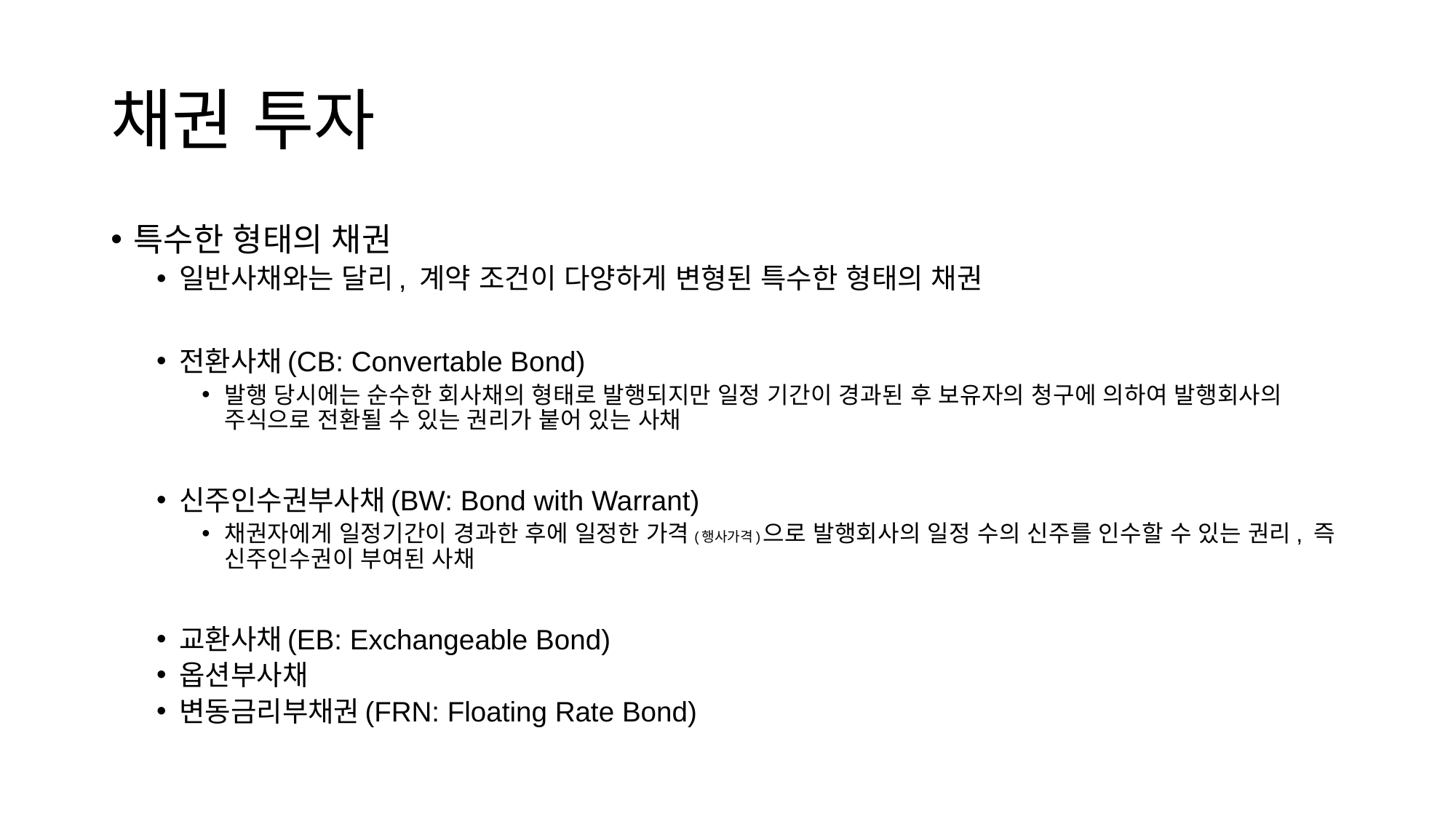

# 채권 투자
특수한 형태의 채권
일반사채와는 달리, 계약 조건이 다양하게 변형된 특수한 형태의 채권

전환사채(CB: Convertable Bond)
발행 당시에는 순수한 회사채의 형태로 발행되지만 일정 기간이 경과된 후 보유자의 청구에 의하여 발행회사의 주식으로 전환될 수 있는 권리가 붙어 있는 사채

신주인수권부사채(BW: Bond with Warrant)
채권자에게 일정기간이 경과한 후에 일정한 가격(행사가격)으로 발행회사의 일정 수의 신주를 인수할 수 있는 권리, 즉 신주인수권이 부여된 사채

교환사채(EB: Exchangeable Bond)
옵션부사채
변동금리부채권(FRN: Floating Rate Bond)